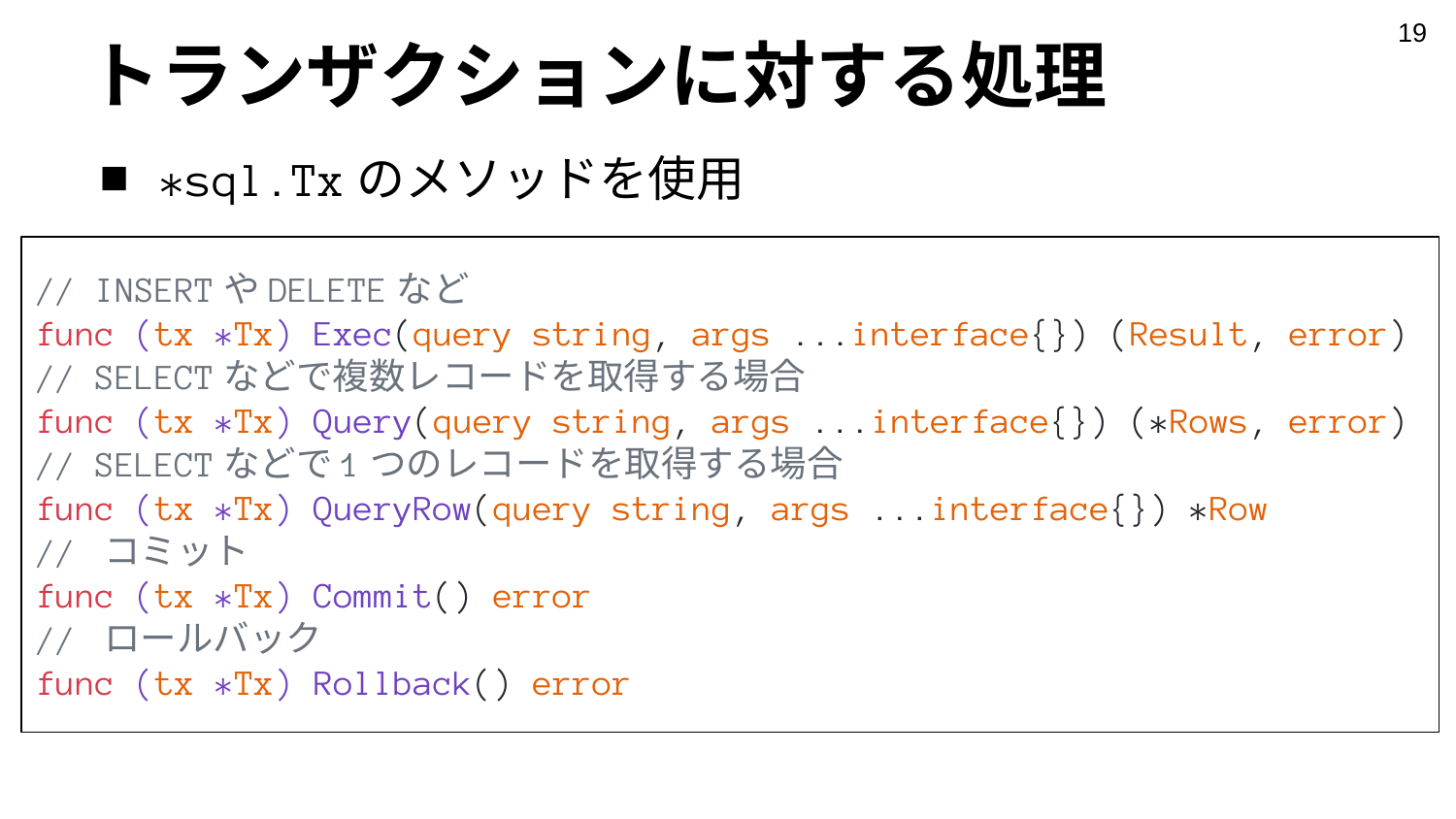

19
# トランザクションに対する処理
*sql.Txのメソッドを使用
// INSERTやDELETEなど
func (tx *Tx) Exec(query string, args ...interface{}) (Result, error)
// SELECTなどで複数レコードを取得する場合
func (tx *Tx) Query(query string, args ...interface{}) (*Rows, error)
// SELECTなどで1つのレコードを取得する場合
func (tx *Tx) QueryRow(query string, args ...interface{}) *Row
// コミット
func (tx *Tx) Commit() error
// ロールバック
func (tx *Tx) Rollback() error